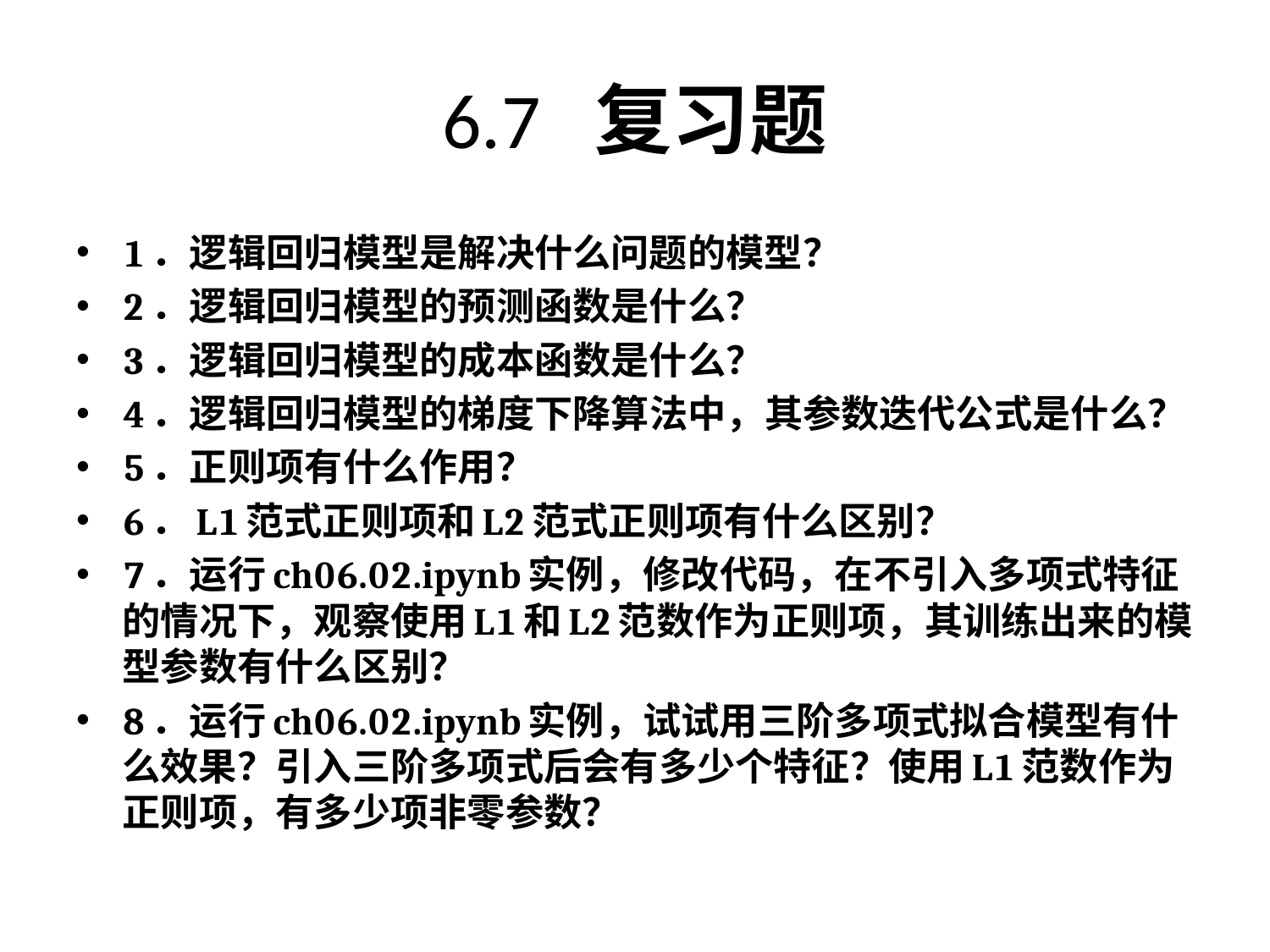

# 6.7  复习题
1．逻辑回归模型是解决什么问题的模型？
2．逻辑回归模型的预测函数是什么？
3．逻辑回归模型的成本函数是什么？
4．逻辑回归模型的梯度下降算法中，其参数迭代公式是什么？
5．正则项有什么作用？
6．L1范式正则项和L2范式正则项有什么区别？
7．运行ch06.02.ipynb实例，修改代码，在不引入多项式特征的情况下，观察使用L1和L2范数作为正则项，其训练出来的模型参数有什么区别？
8．运行ch06.02.ipynb实例，试试用三阶多项式拟合模型有什么效果？引入三阶多项式后会有多少个特征？使用L1范数作为正则项，有多少项非零参数？